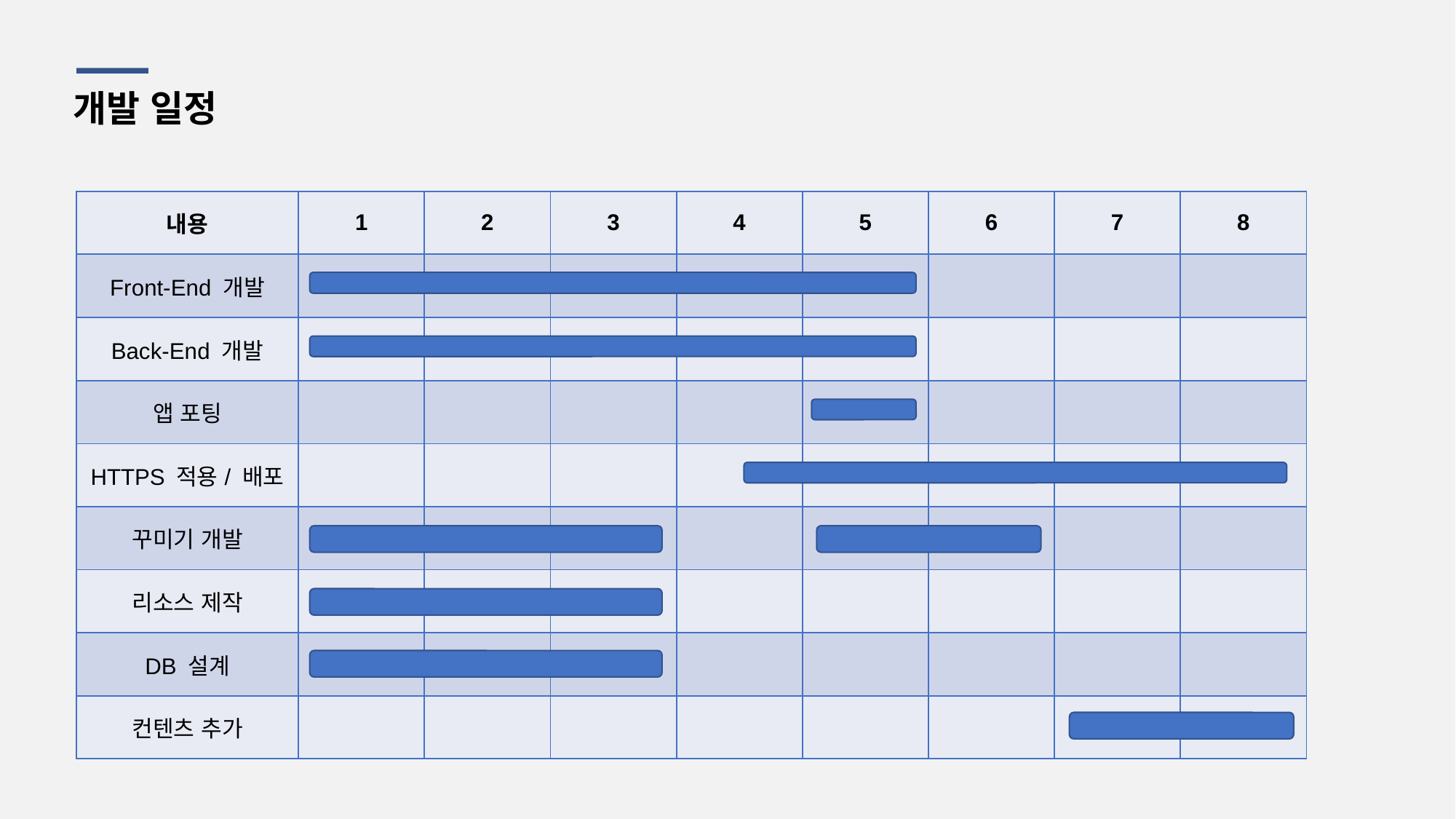

개발 일정
| 내용 | 1 | 2 | 3 | 4 | 5 | 6 | 7 | 8 |
| --- | --- | --- | --- | --- | --- | --- | --- | --- |
| Front-End 개발 |  |  |  |  |  |  |  |  |
| Back-End 개발 |  |  |  |  |  |  |  |  |
| 앱 포팅 |  |  |  |  |  |  |  |  |
| HTTPS 적용/ 배포 |  |  |  |  |  |  |  |  |
| 꾸미기 개발 |  |  |  |  |  |  |  |  |
| 리소스 제작 |  |  |  |  |  |  |  |  |
| DB 설계 |  |  |  |  |  |  |  |  |
| 컨텐츠 추가 |  |  |  |  |  |  |  |  |